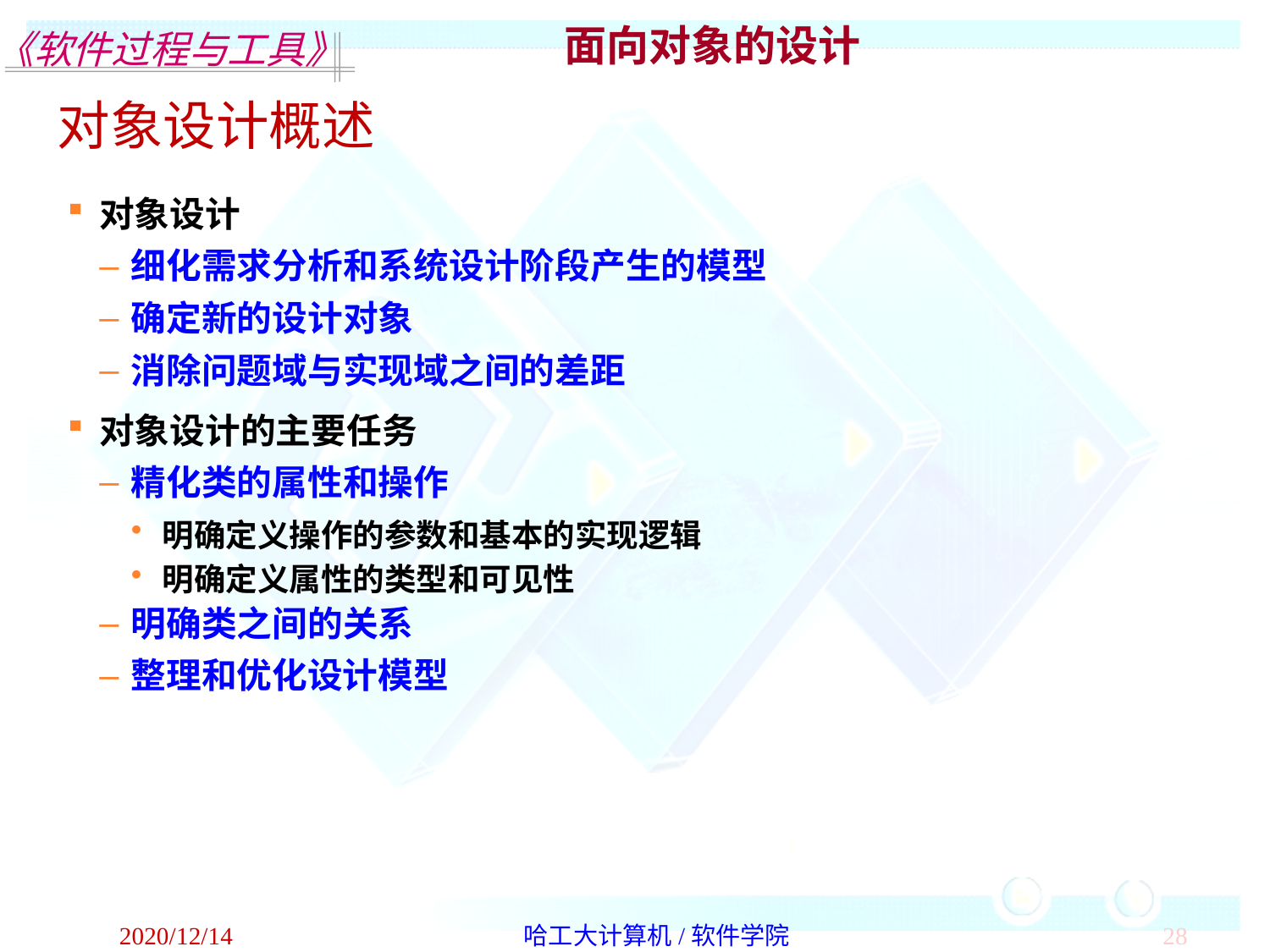

面向对象的设计
对象设计概述
对象设计
细化需求分析和系统设计阶段产生的模型
确定新的设计对象
消除问题域与实现域之间的差距
对象设计的主要任务
精化类的属性和操作
明确定义操作的参数和基本的实现逻辑
明确定义属性的类型和可见性
明确类之间的关系
整理和优化设计模型